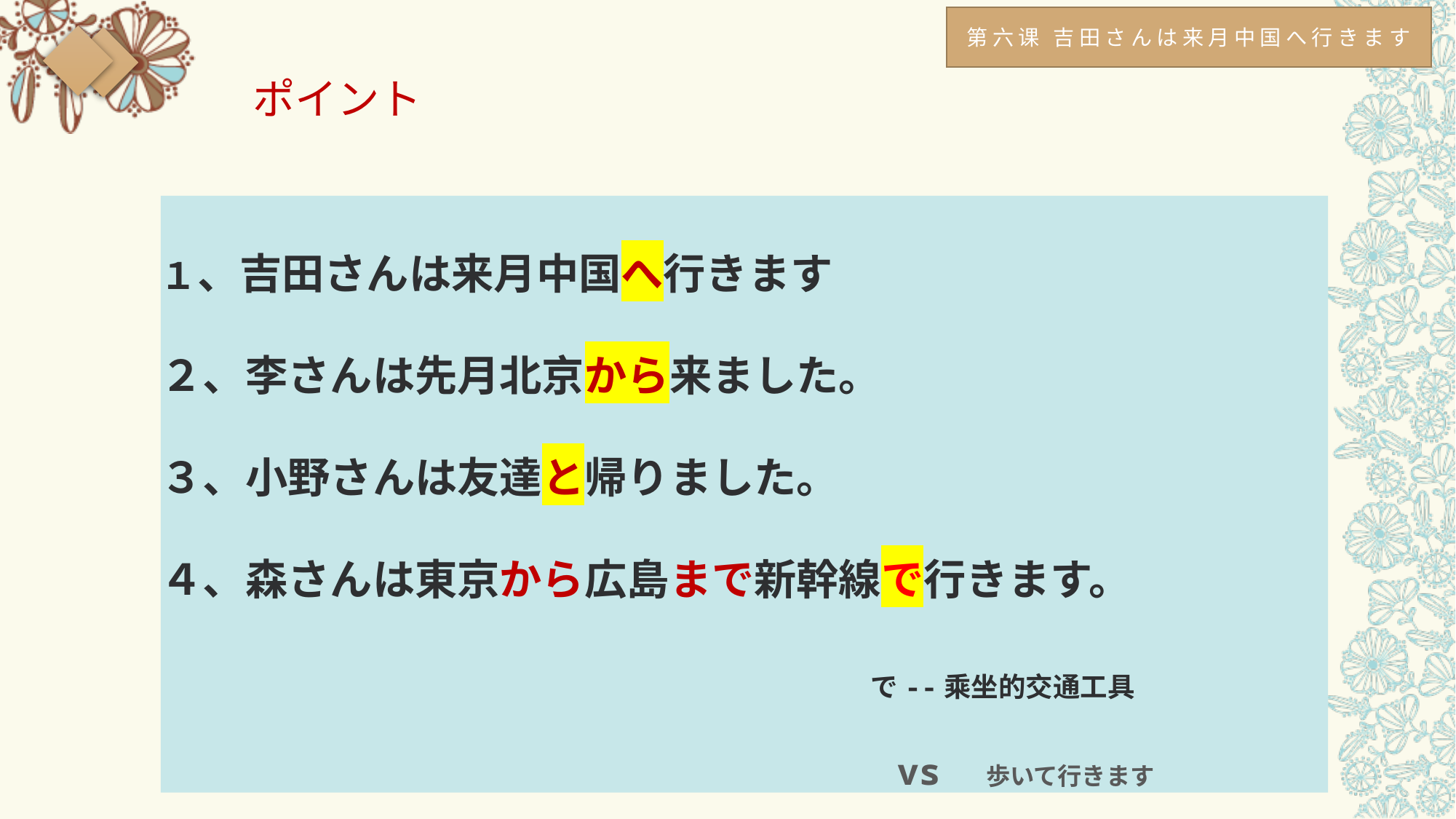

第六课 吉田さんは来月中国へ行きます

ポイント
１、吉田さんは来月中国へ行きます
２、李さんは先月北京から来ました。
３、小野さんは友達と帰りました。
４、森さんは東京から広島まで新幹線で行きます。
					                で--乘坐的交通工具
　　　　　　　　　　　　　　　　　　　　vs　歩いて行きます